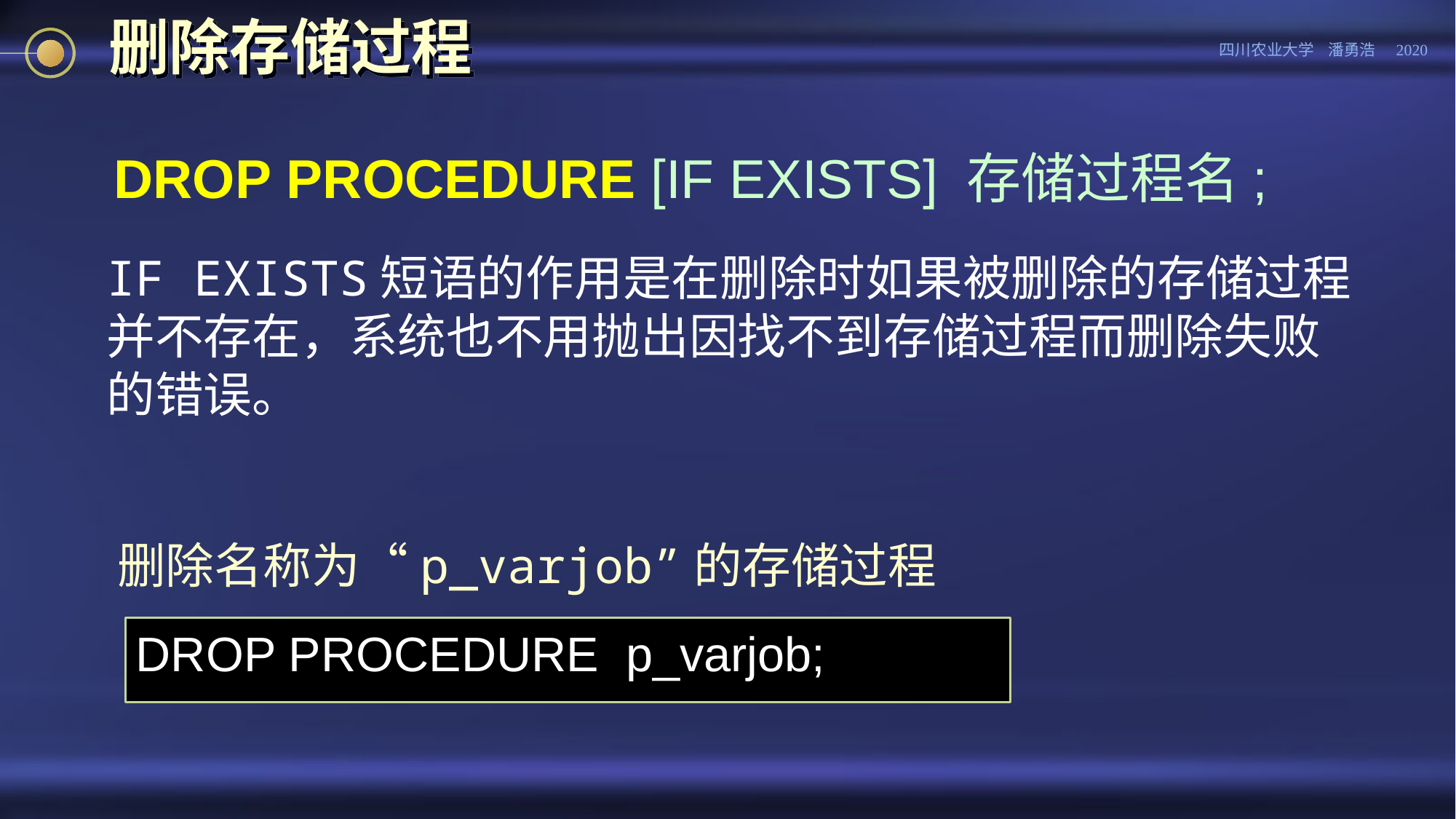

# 删除存储过程
DROP PROCEDURE [IF EXISTS] 存储过程名;
IF EXISTS短语的作用是在删除时如果被删除的存储过程并不存在，系统也不用抛出因找不到存储过程而删除失败的错误。
删除名称为“p_varjob”的存储过程
DROP PROCEDURE  p_varjob;